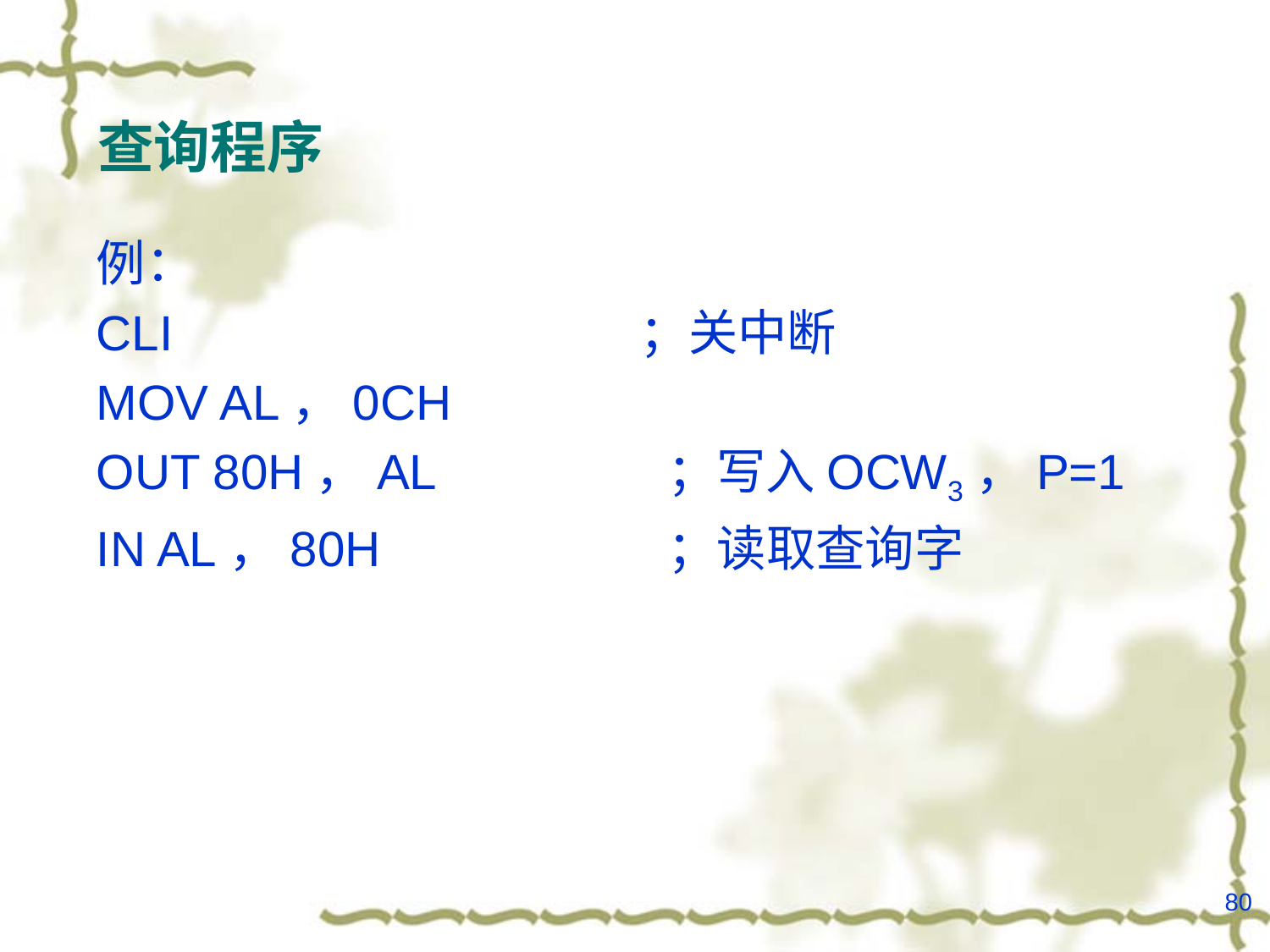

# 查询程序
例：
CLI                                 ；关中断
MOV AL，0CH
OUT 80H，AL                ；写入OCW3，P=1
IN AL，80H                    ；读取查询字
80